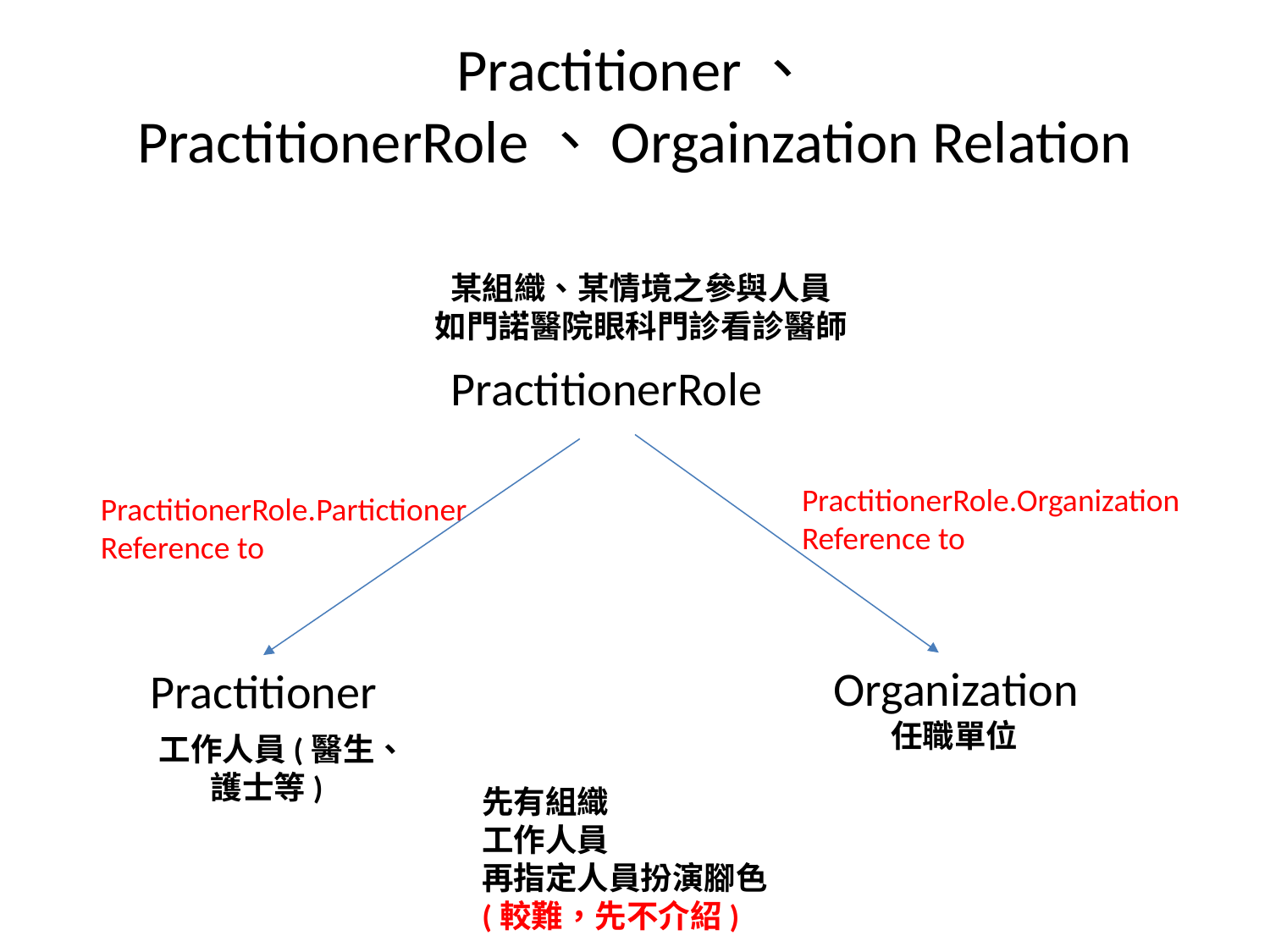

# Practitioner、 PractitionerRole、Orgainzation Relation
某組織、某情境之參與人員
如門諾醫院眼科門診看診醫師
PractitionerRole
PractitionerRole.Organization
Reference to
PractitionerRole.Partictioner
Reference to
Organization
Practitioner
任職單位
工作人員(醫生、護士等)
先有組織
工作人員
再指定人員扮演腳色
(較難，先不介紹)